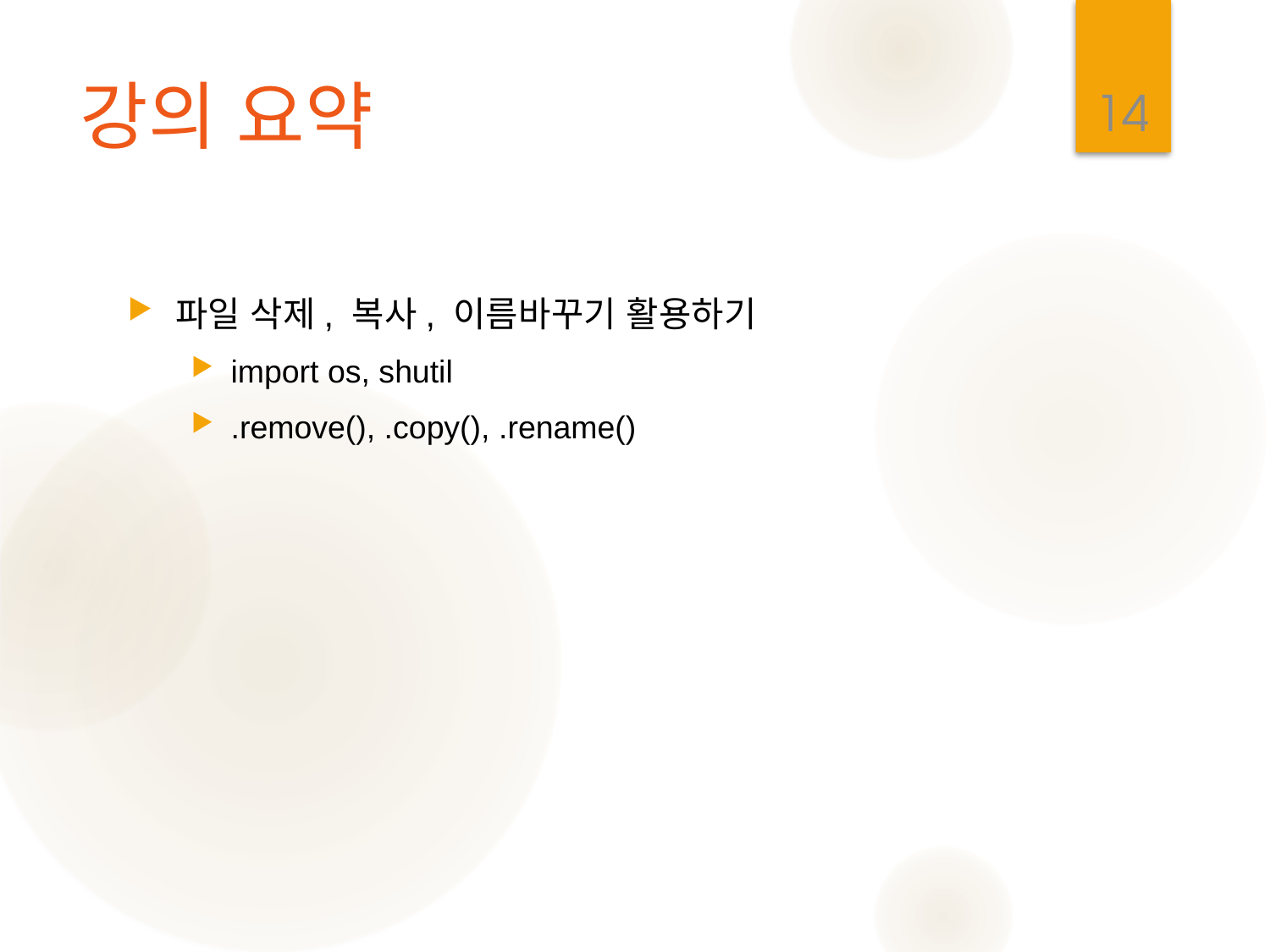

14
# 강의 요약
파일 삭제, 복사, 이름바꾸기 활용하기
import os, shutil
.remove(), .copy(), .rename()